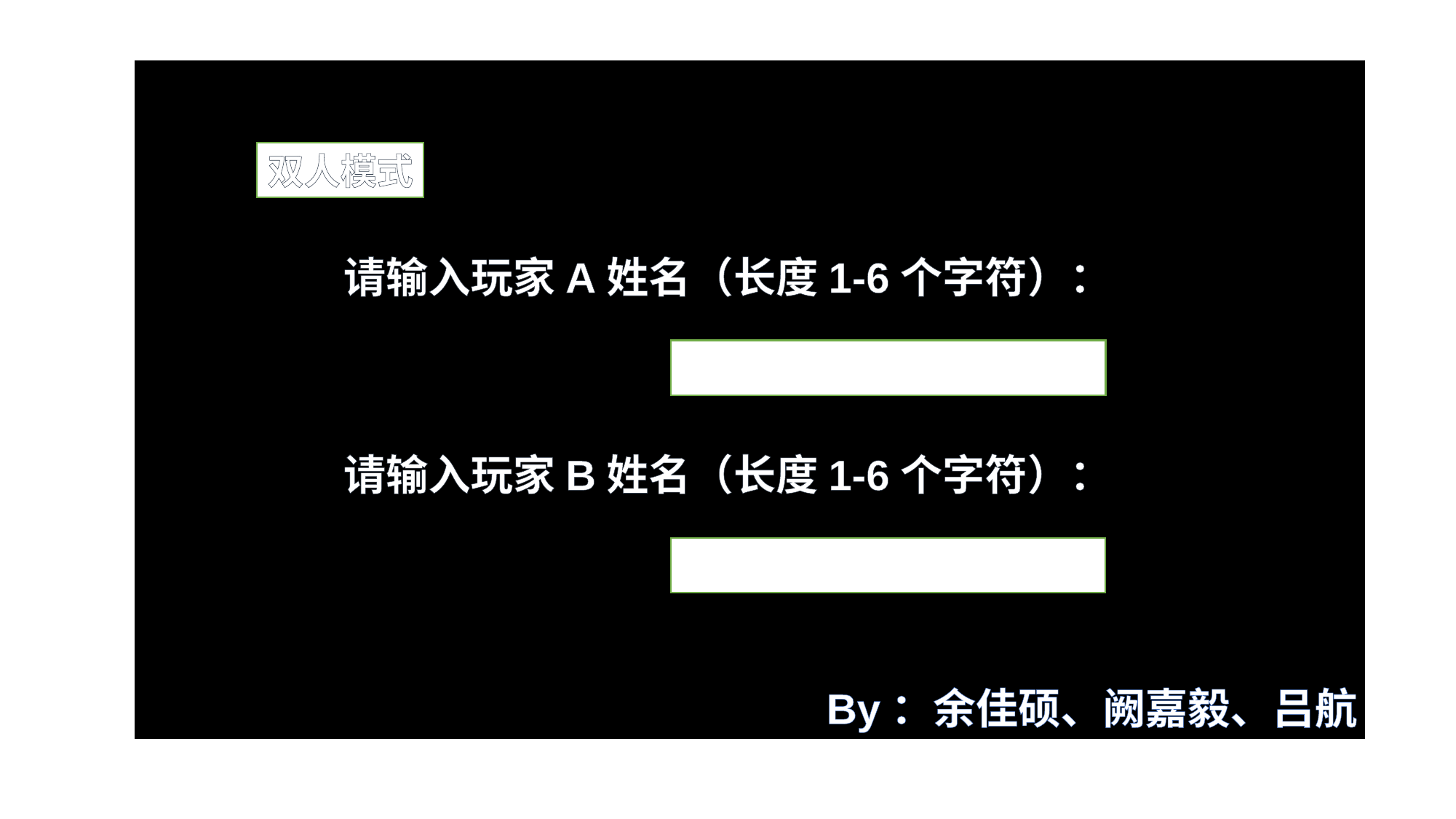

双人模式
请输入玩家A姓名（长度1-6个字符）：

请输入玩家B姓名（长度1-6个字符）：

By：余佳硕、阙嘉毅、吕航